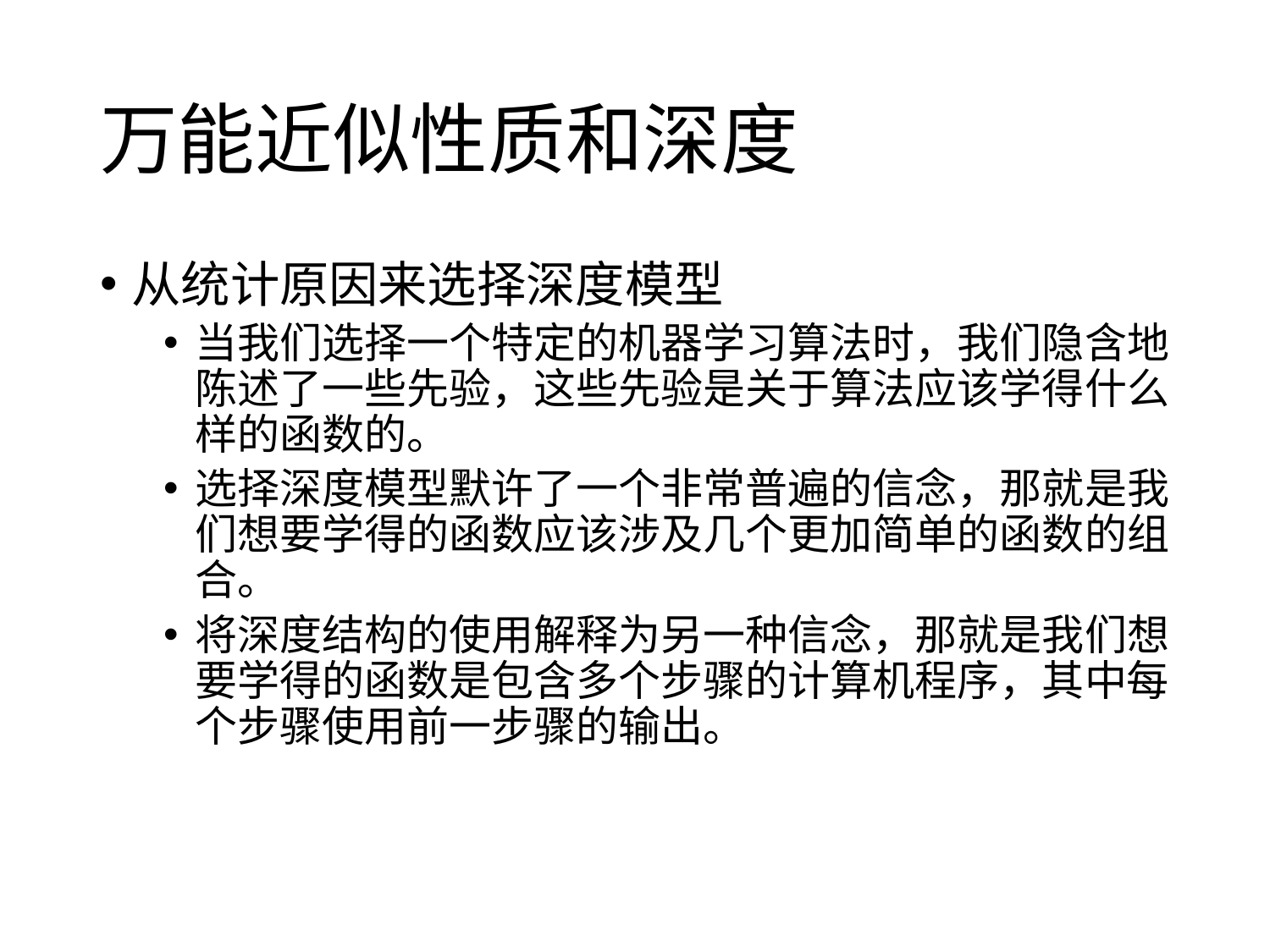

# 万能近似性质和深度
从统计原因来选择深度模型
当我们选择一个特定的机器学习算法时，我们隐含地陈述了一些先验，这些先验是关于算法应该学得什么样的函数的。
选择深度模型默许了一个非常普遍的信念，那就是我们想要学得的函数应该涉及几个更加简单的函数的组合。
将深度结构的使用解释为另一种信念，那就是我们想要学得的函数是包含多个步骤的计算机程序，其中每个步骤使用前一步骤的输出。